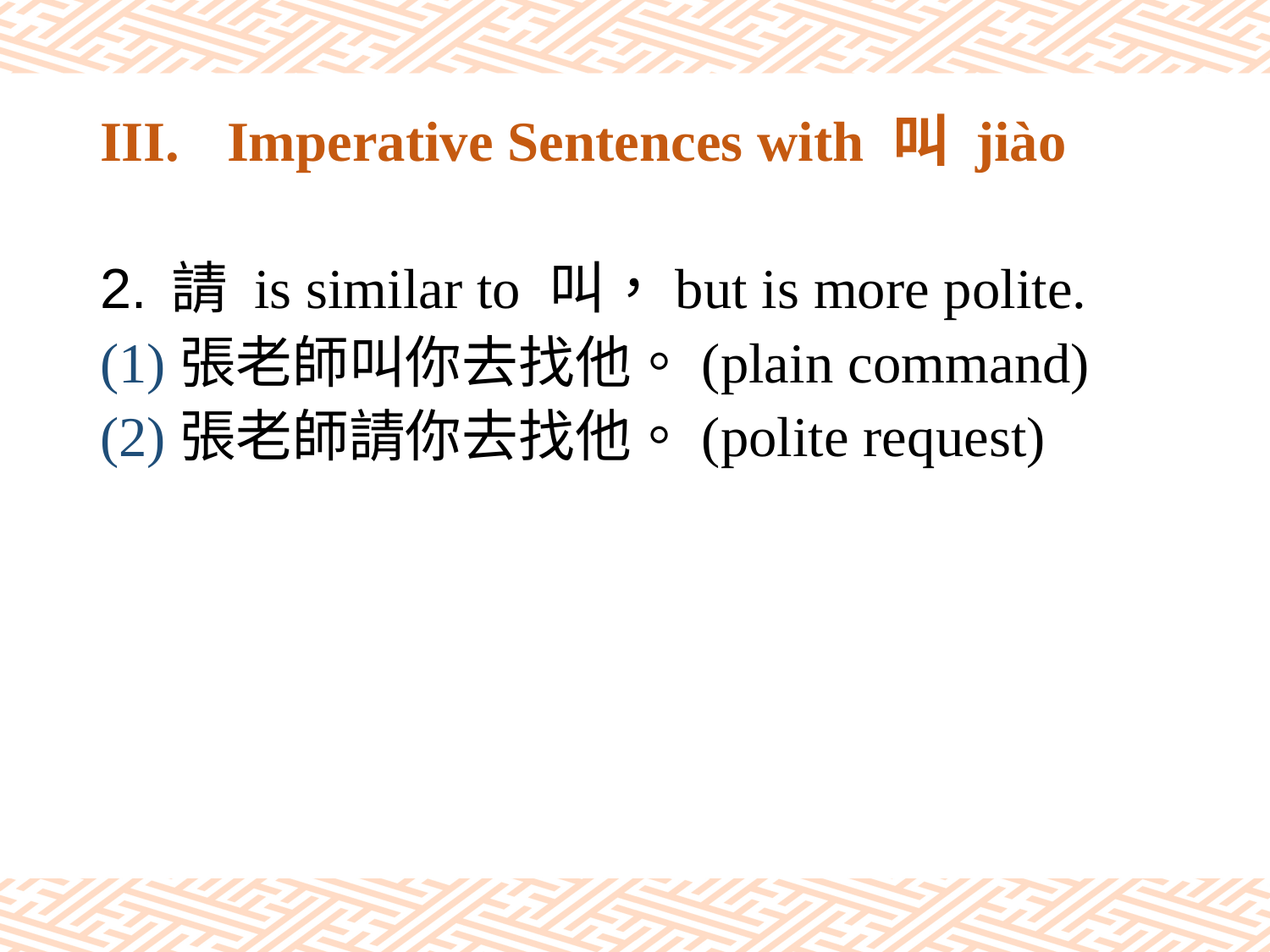

# III.	Imperative Sentences with 叫 jiào
請 is similar to 叫，but is more polite.
(1)張老師叫你去找他。(plain command)
(2)張老師請你去找他。(polite request)